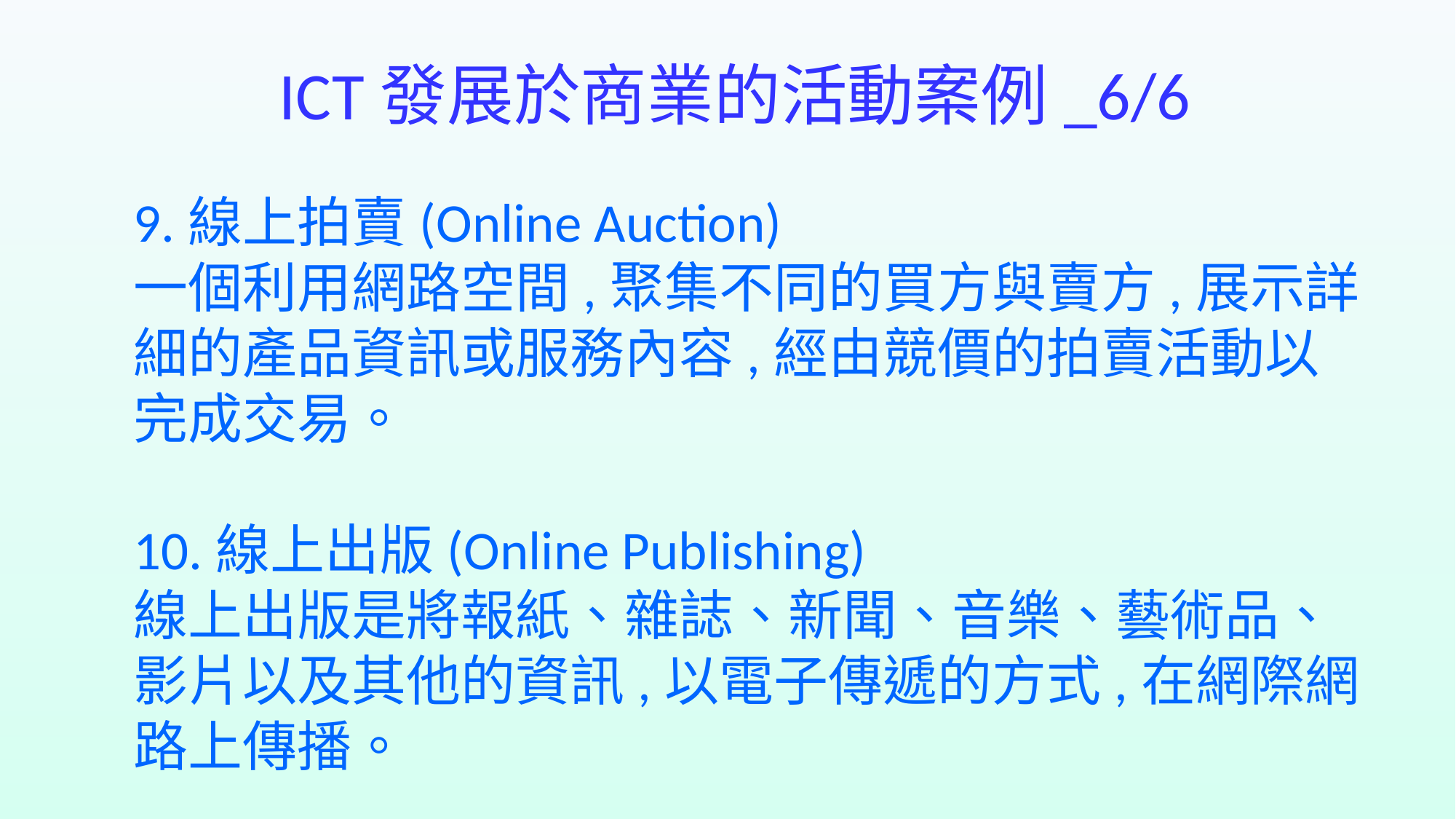

# ICT發展於商業的活動案例_6/6
9.線上拍賣(Online Auction)
一個利用網路空間,聚集不同的買方與賣方,展示詳細的產品資訊或服務內容,經由競價的拍賣活動以完成交易。

10.線上出版(Online Publishing)
線上出版是將報紙、雜誌、新聞、音樂、藝術品、影片以及其他的資訊,以電子傳遞的方式,在網際網路上傳播。